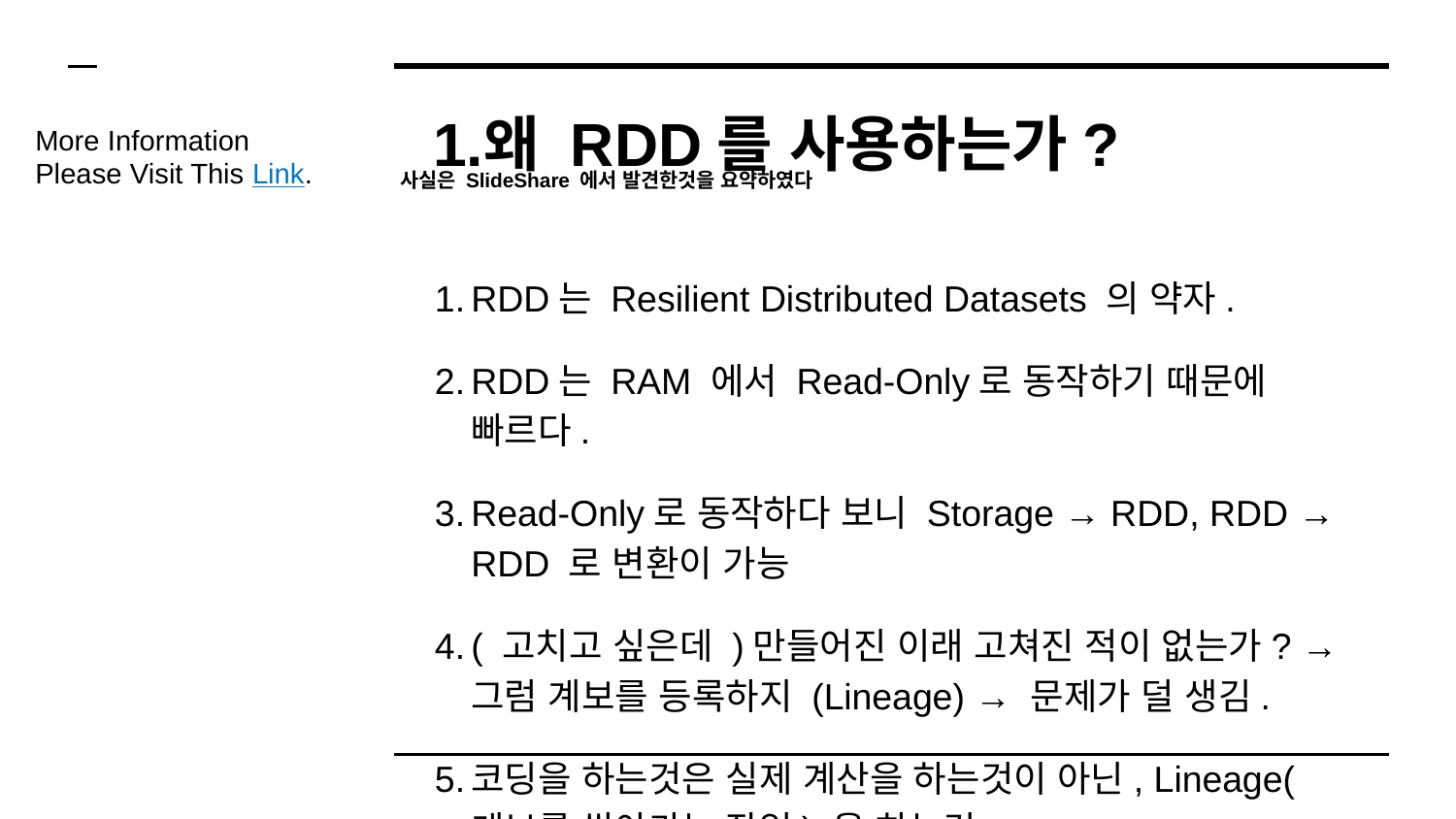

# 왜 RDD를 사용하는가?
More Information
Please Visit This Link.
사실은 SlideShare 에서 발견한것을 요약하였다
RDD는 Resilient Distributed Datasets 의 약자.
RDD는 RAM 에서 Read-Only로 동작하기 때문에 빠르다.
Read-Only로 동작하다 보니 Storage → RDD, RDD → RDD 로 변환이 가능
( 고치고 싶은데 )만들어진 이래 고쳐진 적이 없는가? → 그럼 계보를 등록하지 (Lineage) → 문제가 덜 생김.
코딩을 하는것은 실제 계산을 하는것이 아닌, Lineage(계보를 쌓아가는 작업) 을 하는것.
두가지의 Op. 가 있음 ( Transformations, Actions )